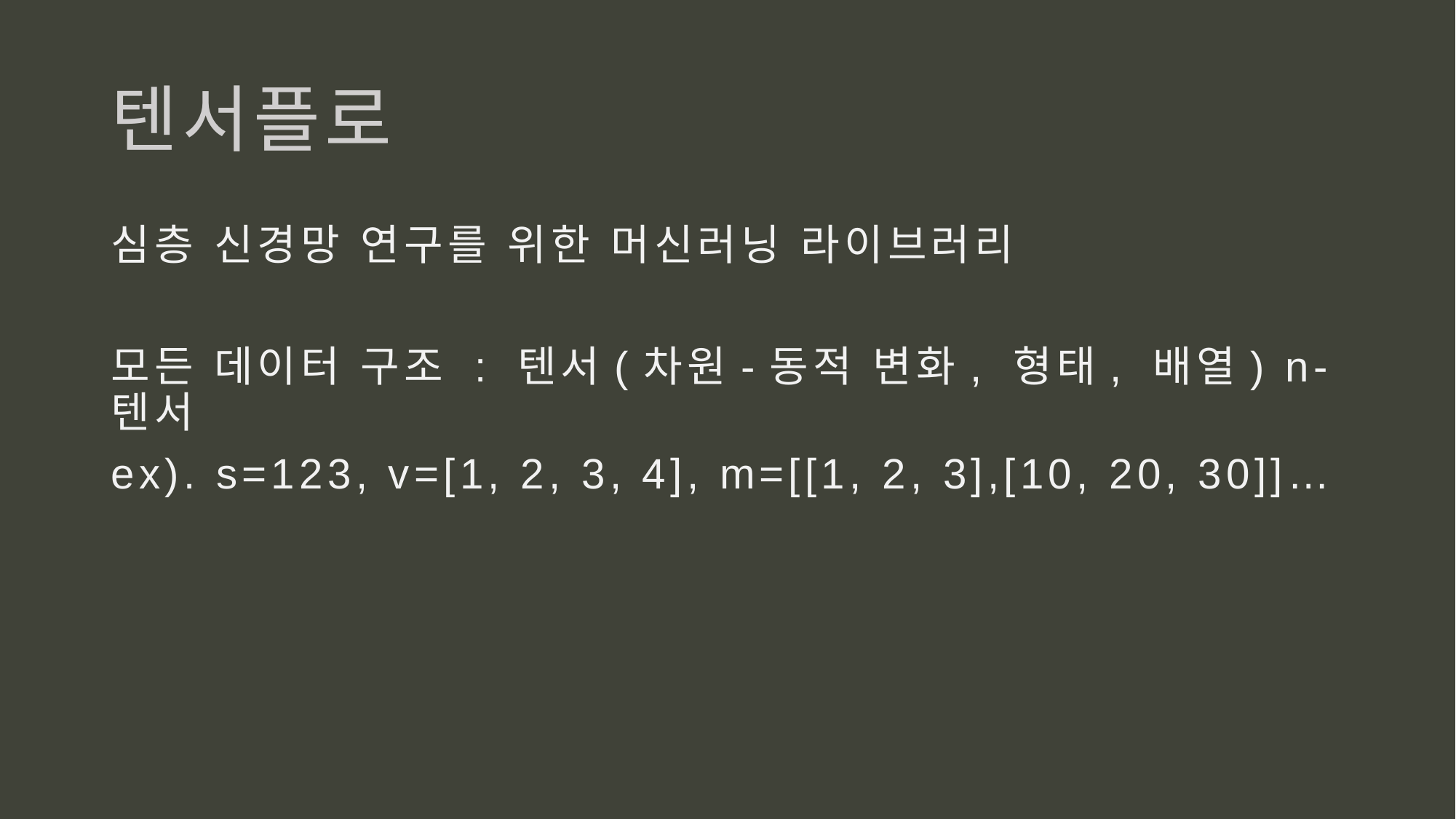

# 텐서플로
심층 신경망 연구를 위한 머신러닝 라이브러리

모든 데이터 구조 : 텐서(차원-동적 변화, 형태, 배열) n-텐서
ex). s=123, v=[1, 2, 3, 4], m=[[1, 2, 3],[10, 20, 30]]…